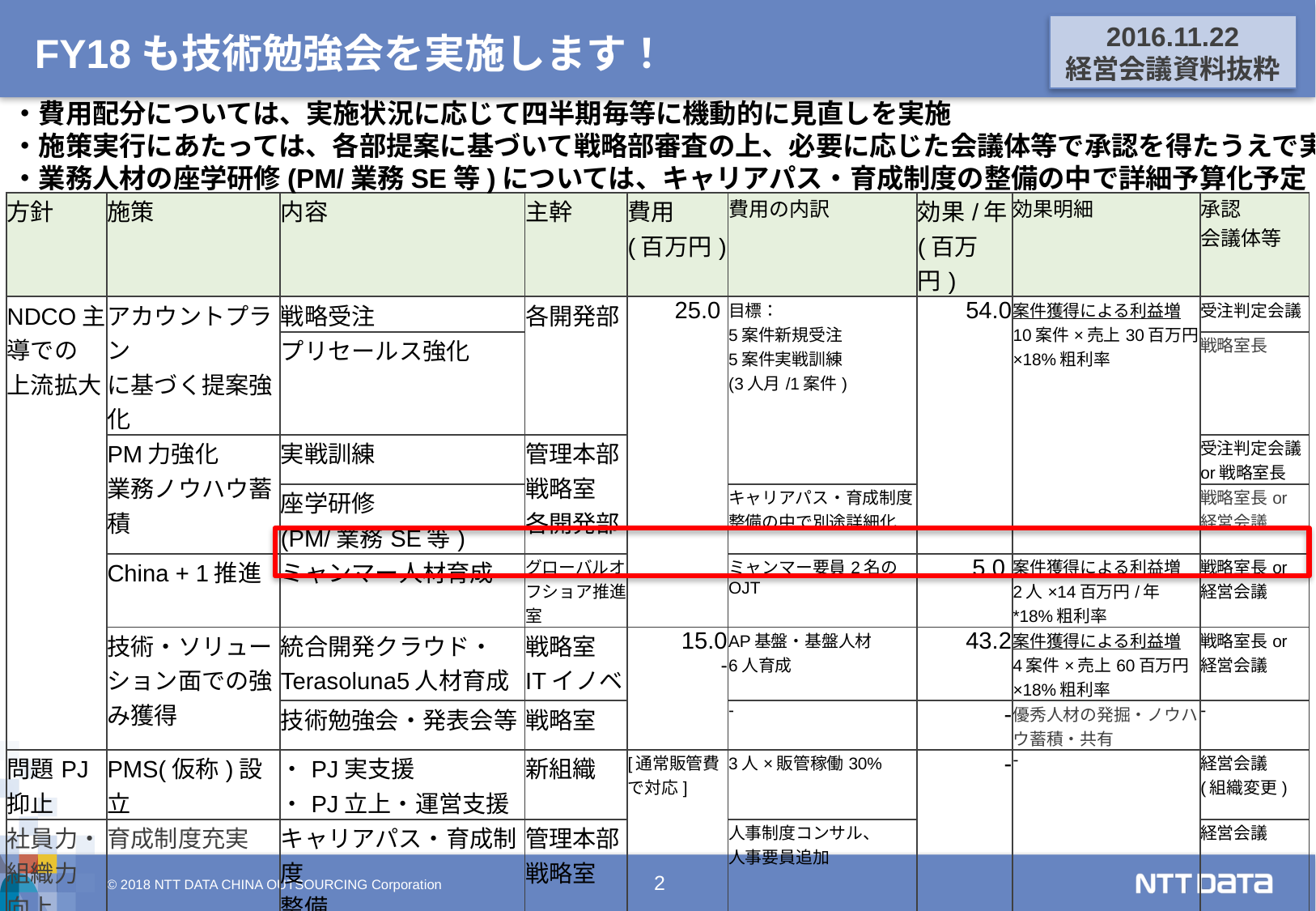

FY18も技術勉強会を実施します！
2016.11.22
経営会議資料抜粋
・費用配分については、実施状況に応じて四半期毎等に機動的に見直しを実施
・施策実行にあたっては、各部提案に基づいて戦略部審査の上、必要に応じた会議体等で承認を得たうえで実行
・業務人材の座学研修(PM/業務SE等)については、キャリアパス・育成制度の整備の中で詳細予算化予定

| 方針 | 施策 | 内容 | 主幹 | 費用 (百万円) | 費用の内訳 | 効果/年 (百万円) | 効果明細 | 承認 会議体等 |
| --- | --- | --- | --- | --- | --- | --- | --- | --- |
| NDCO主導での 上流拡大 | アカウントプラン に基づく提案強化 | 戦略受注 | 各開発部 | 25.0 | 目標： 5案件新規受注 5案件実戦訓練 (3人月/1案件) | 54.0 | 案件獲得による利益増 10案件×売上30百万円×18%粗利率 | 受注判定会議 |
|  |  | プリセールス強化 |  |  |  |  |  | 戦略室長 |
|  | PM力強化 業務ノウハウ蓄積 | 実戦訓練 | 管理本部 戦略室 各開発部 |  |  |  |  | 受注判定会議 or戦略室長 |
|  |  | 座学研修 (PM/業務SE等) |  |  | キャリアパス・育成制度整備の中で別途詳細化 |  |  | 戦略室長or 経営会議 |
|  | China + 1推進 | ミャンマー人材育成 | グローバルオフショア推進室 |  | ミャンマー要員2名のOJT | 5.0 | 案件獲得による利益増 2人×14百万円/年\*18%粗利率 | 戦略室長or 経営会議 |
|  | 技術・ソリューション面での強み獲得 | 統合開発クラウド・Terasoluna5人材育成 | 戦略室 ITイノベ | 15.0 - | AP基盤・基盤人材 6人育成 | 43.2 | 案件獲得による利益増 4案件×売上60百万円 ×18%粗利率 | 戦略室長or 経営会議 |
|  |  | 技術勉強会・発表会等 | 戦略室 |  | - | - | 優秀人材の発掘・ノウハウ蓄積・共有 | - |
| 問題PJ 抑止 | PMS(仮称)設立 | ・PJ実支援 ・PJ立上・運営支援 | 新組織 | [通常販管費で対応] | 3人×販管稼働30% | - | - | 経営会議 (組織変更) |
| 社員力・ 組織力 向上 | 育成制度充実 | キャリアパス・育成制度 整備 | 管理本部 戦略室 |  | 人事制度コンサル、 人事要員追加 |  |  | 経営会議 |
|  |  | 次世代幹部育成 | 管理本部 |  | 6人×販管稼働20% |  |  |  |
|  |  |  |  |  |  |  |  | 経営会議 (組織変更) |
|  | 採用強化 | 社員紹介 | 管理本部 |  | 社員紹介：5万円/1人 新聞広告1～2回 |  |  | - |
|  |  |  |  |  |  |  |  | - |
|  |  | 広告宣伝 |  |  |  |  |  |  |
|  | 社員モチベーション 向上 | 本部別表彰・ 全社方針貢献表彰 | 各本部 |  | ・本部別表彰:16と同じ ・全社方針貢献表彰 |  |  | 社長 |
| 総合計 |  |  |  | 40.0 |  | 102.2 | - |  |